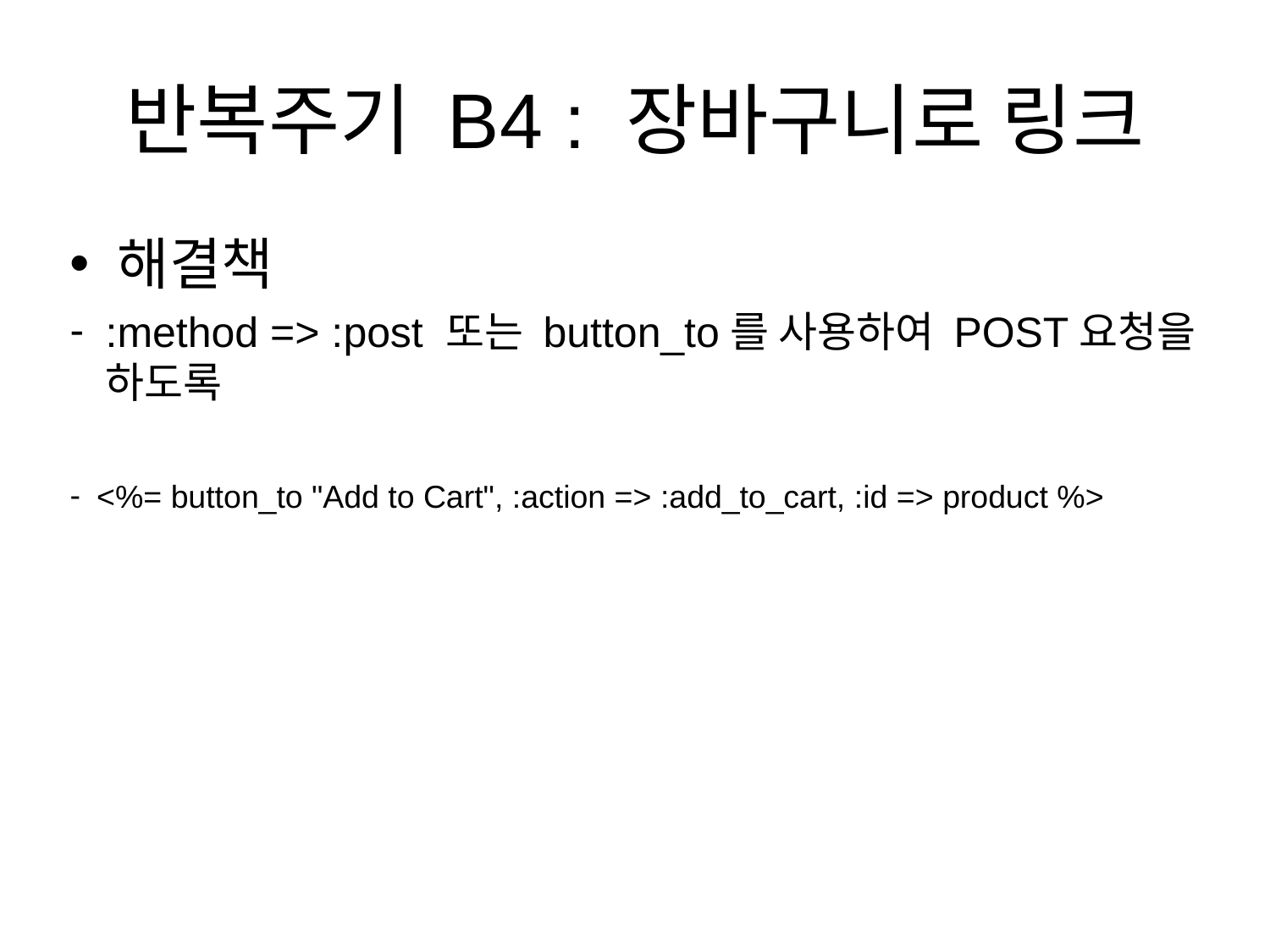

# 반복주기 B4 : 장바구니로 링크
해결책
:method => :post 또는 button_to를 사용하여 POST요청을 하도록

<%= button_to "Add to Cart", :action => :add_to_cart, :id => product %>